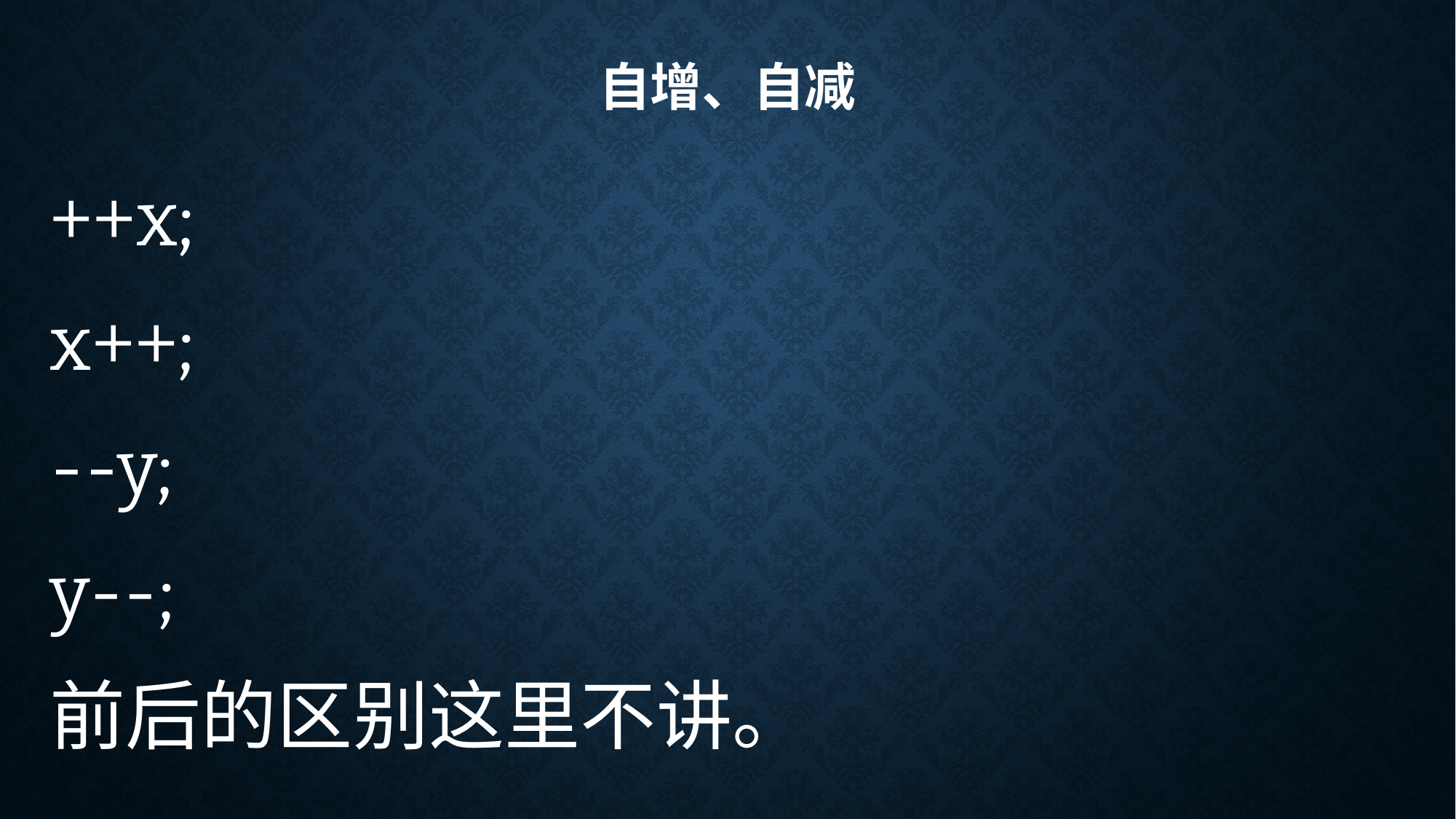

# 自增、自减
++x;
x++;
--y;
y--;
前后的区别这里不讲。